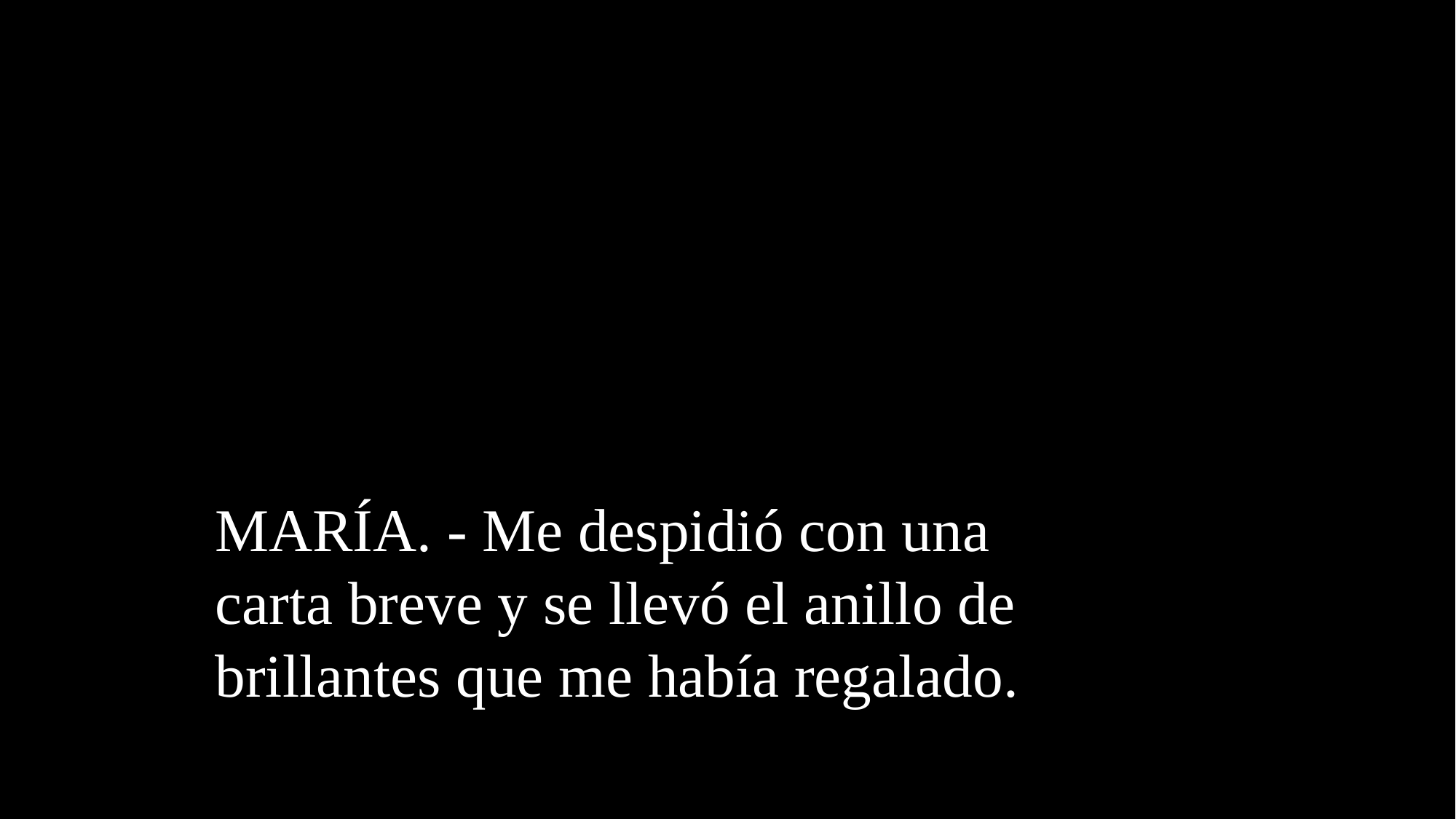

MARÍA. - Me despidió con una carta breve y se llevó el anillo de brillantes que me había regalado.

マリア: 短い手紙で別れを告げ、プレゼントしてくれたダイヤモンドの指輪は持っていってしまいました